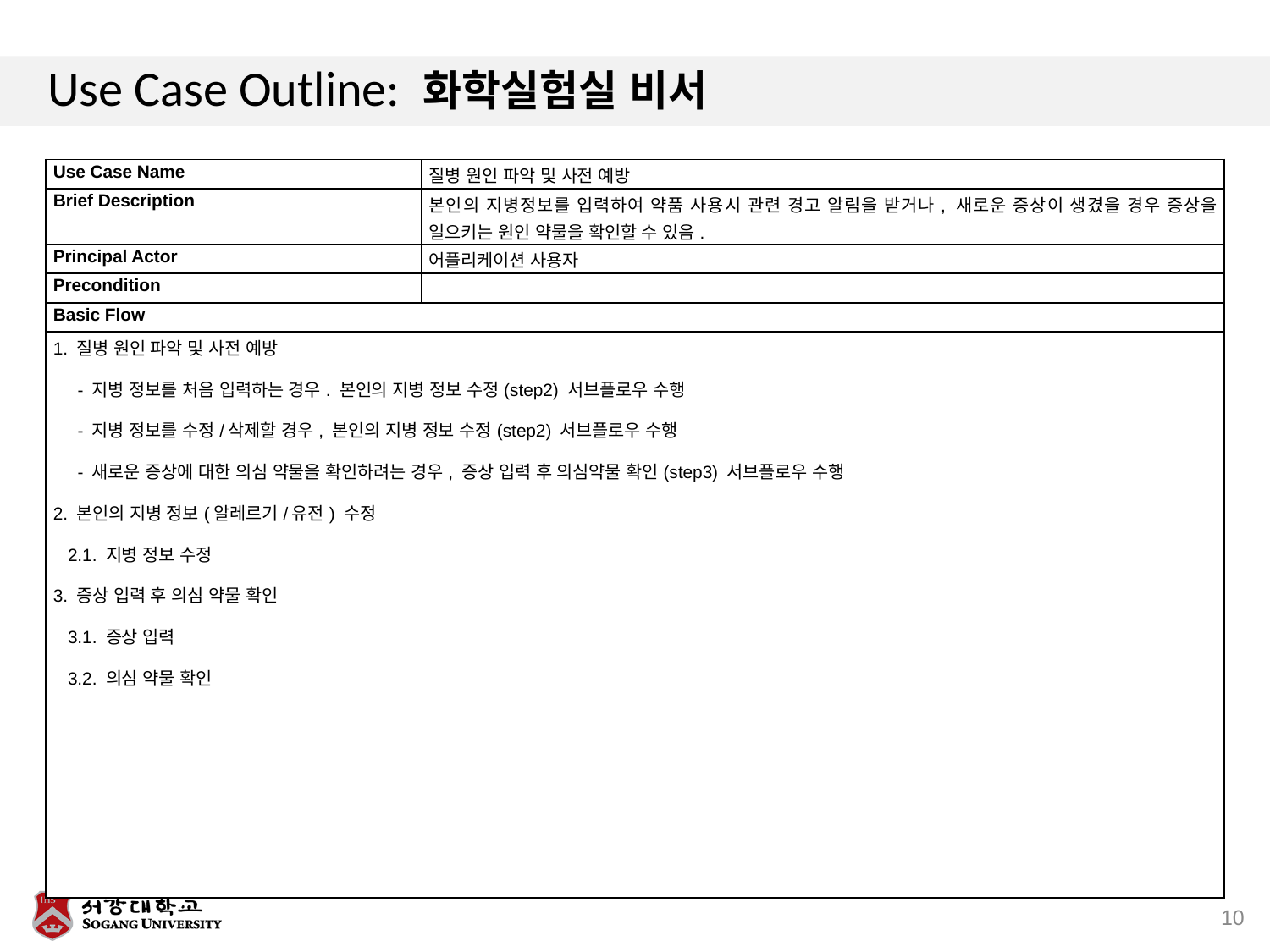

# Use Case Outline: 화학실험실 비서
| Use Case Name | 질병 원인 파악 및 사전 예방 |
| --- | --- |
| Brief Description | 본인의 지병정보를 입력하여 약품 사용시 관련 경고 알림을 받거나, 새로운 증상이 생겼을 경우 증상을 일으키는 원인 약물을 확인할 수 있음. |
| Principal Actor | 어플리케이션 사용자 |
| Precondition |  |
| Basic Flow |  |
| 1. 질병 원인 파악 및 사전 예방 - 지병 정보를 처음 입력하는 경우. 본인의 지병 정보 수정(step2) 서브플로우 수행 - 지병 정보를 수정/삭제할 경우, 본인의 지병 정보 수정(step2) 서브플로우 수행 - 새로운 증상에 대한 의심 약물을 확인하려는 경우, 증상 입력 후 의심약물 확인(step3) 서브플로우 수행 2. 본인의 지병 정보(알레르기/유전) 수정 2.1. 지병 정보 수정 3. 증상 입력 후 의심 약물 확인 3.1. 증상 입력 3.2. 의심 약물 확인 |  |
10